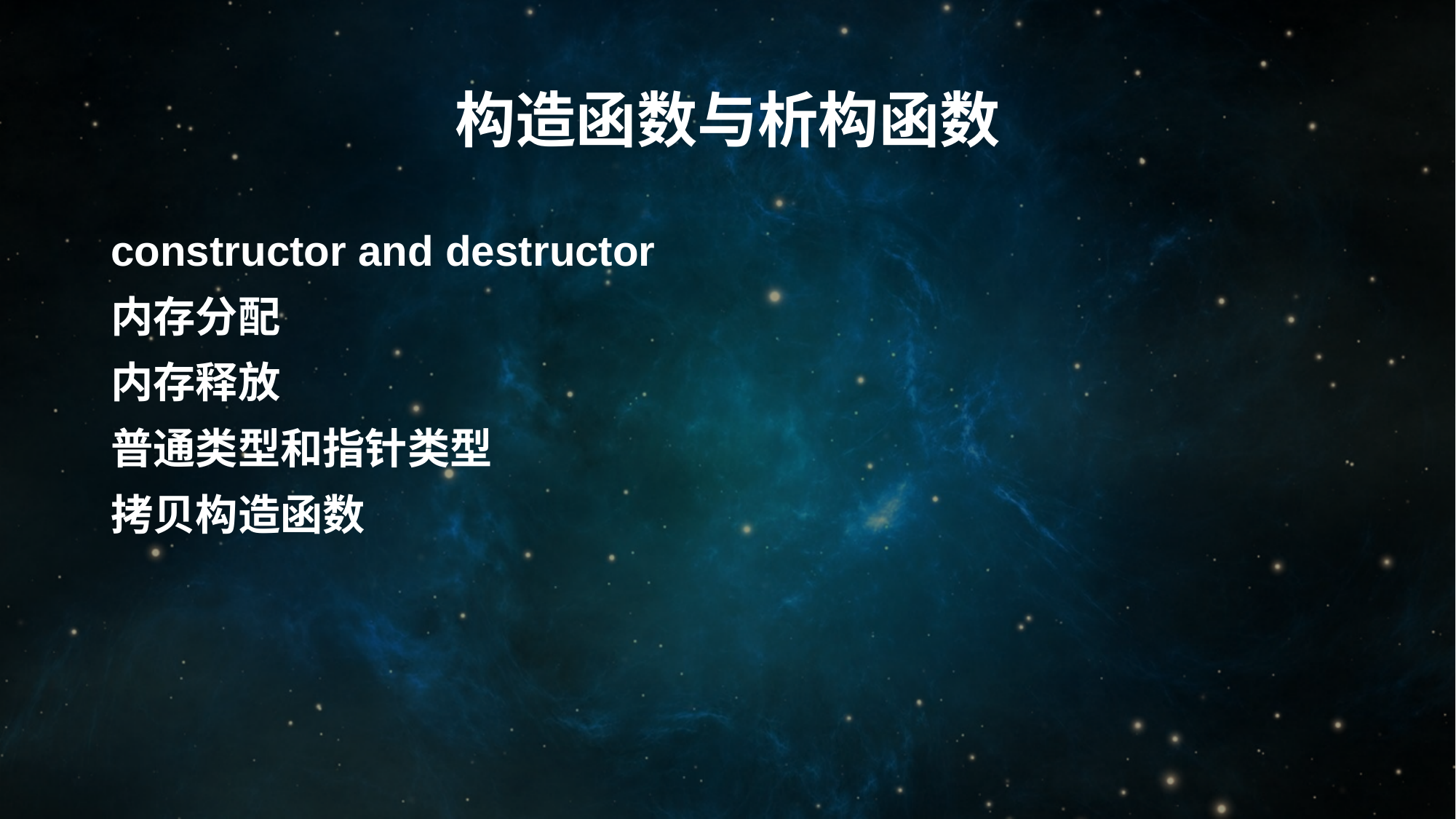

# 构造函数与析构函数
constructor and destructor
内存分配
内存释放
普通类型和指针类型
拷贝构造函数